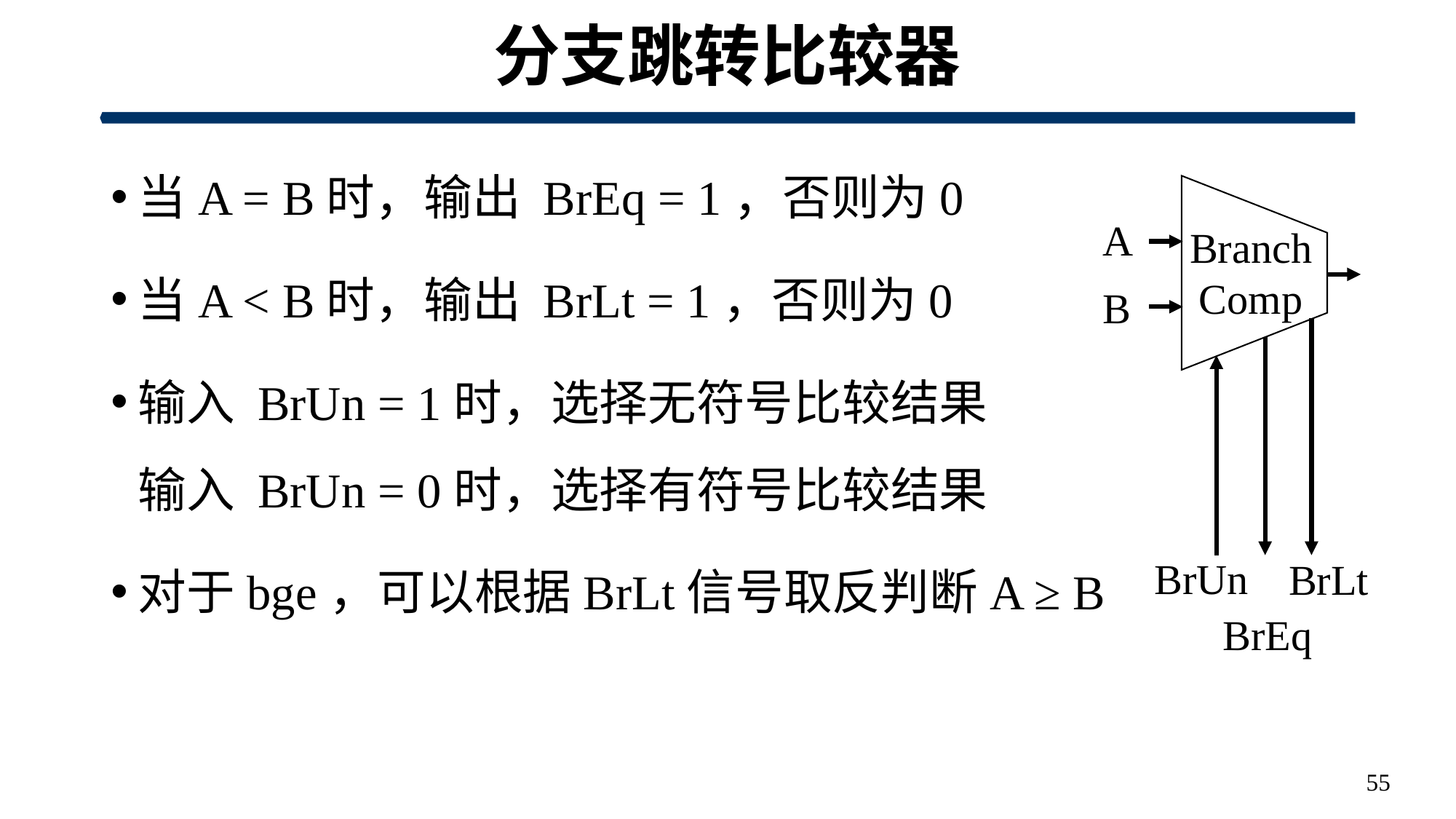

# 分支跳转比较器
当A = B时，输出 BrEq = 1，否则为0
当A < B时，输出 BrLt = 1，否则为0
输入 BrUn = 1时，选择无符号比较结果
输入 BrUn = 0时，选择有符号比较结果
对于bge，可以根据BrLt信号取反判断A ≥ B

Branch
Comp

A
B
BrUn
BrLt
BrEq
55